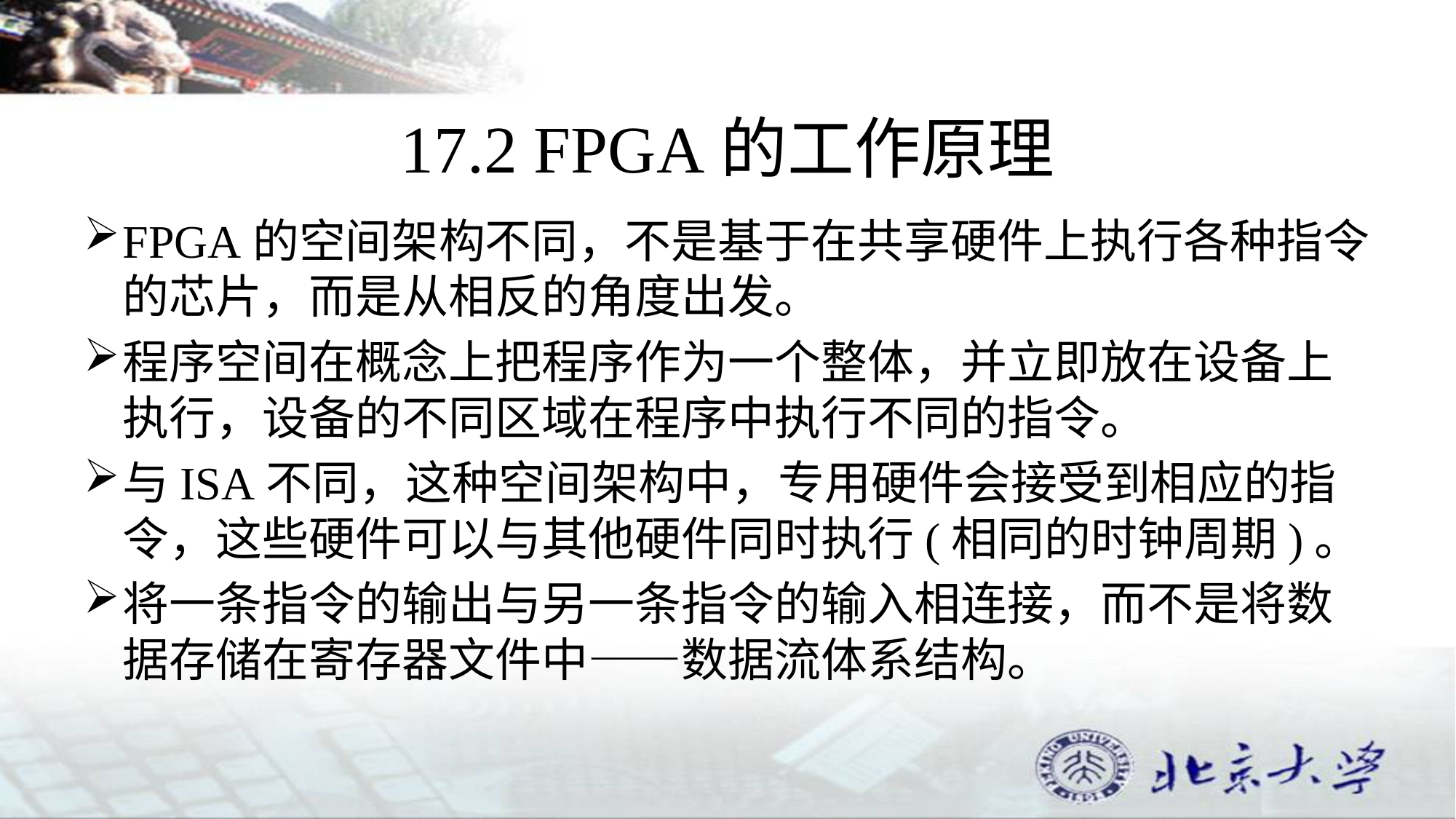

# 17.2 FPGA的工作原理
FPGA的空间架构不同，不是基于在共享硬件上执行各种指令的芯片，而是从相反的角度出发。
程序空间在概念上把程序作为一个整体，并立即放在设备上执行，设备的不同区域在程序中执行不同的指令。
与ISA不同，这种空间架构中，专用硬件会接受到相应的指令，这些硬件可以与其他硬件同时执行(相同的时钟周期)。
将一条指令的输出与另一条指令的输入相连接，而不是将数据存储在寄存器文件中——数据流体系结构。